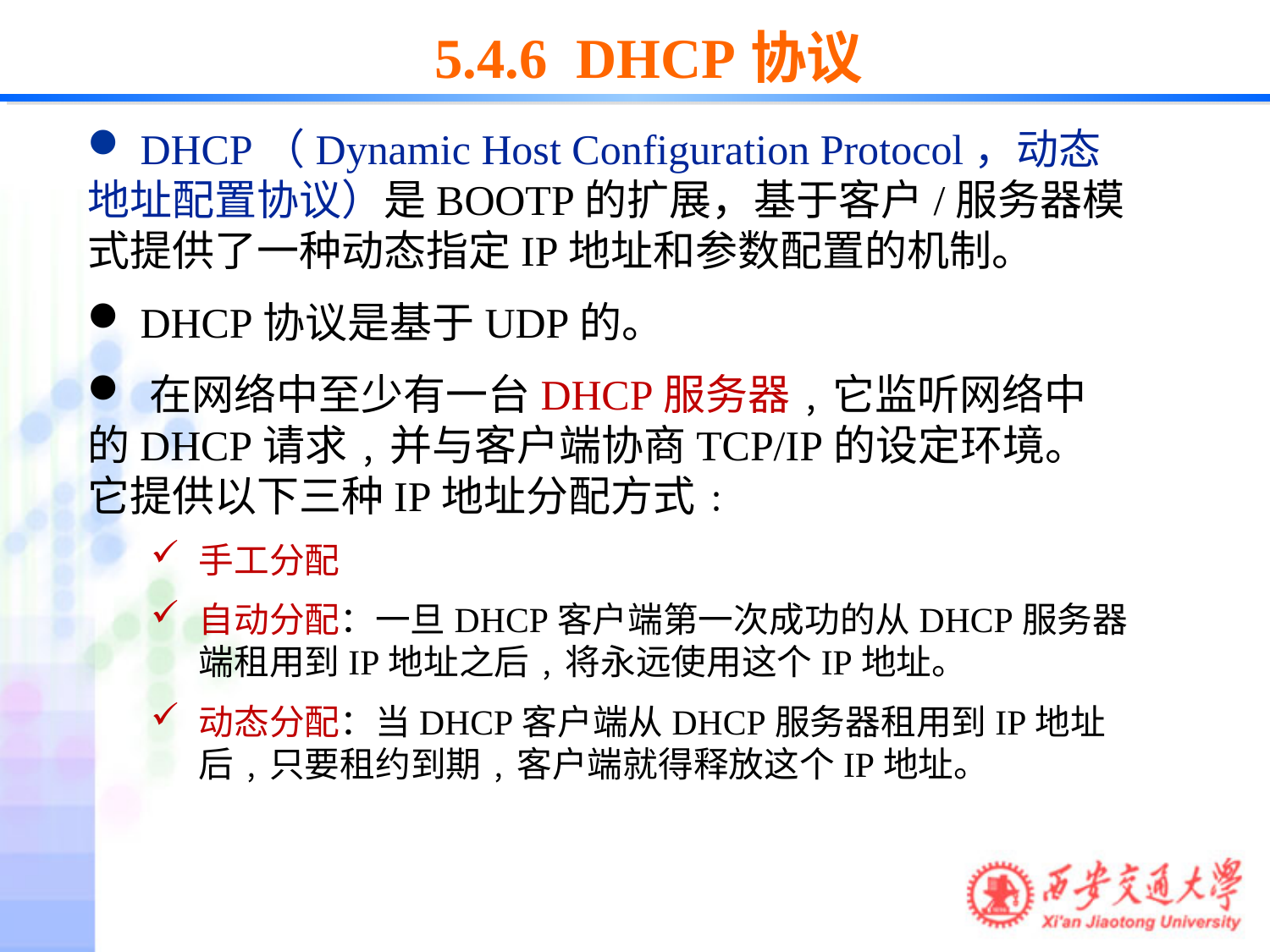

5.4.6  DHCP协议
 DHCP（Dynamic Host Configuration Protocol，动态地址配置协议）是BOOTP的扩展，基于客户/服务器模式提供了一种动态指定IP地址和参数配置的机制。
 DHCP协议是基于UDP的。
 在网络中至少有一台DHCP服务器﹐它监听网络中的DHCP请求﹐并与客户端协商TCP/IP的设定环境。它提供以下三种IP地址分配方式﹕
手工分配
自动分配：一旦DHCP客户端第一次成功的从DHCP服务器端租用到IP地址之后﹐将永远使用这个IP地址。
动态分配：当DHCP客户端从DHCP服务器租用到IP地址后﹐只要租约到期﹐客户端就得释放这个IP地址。